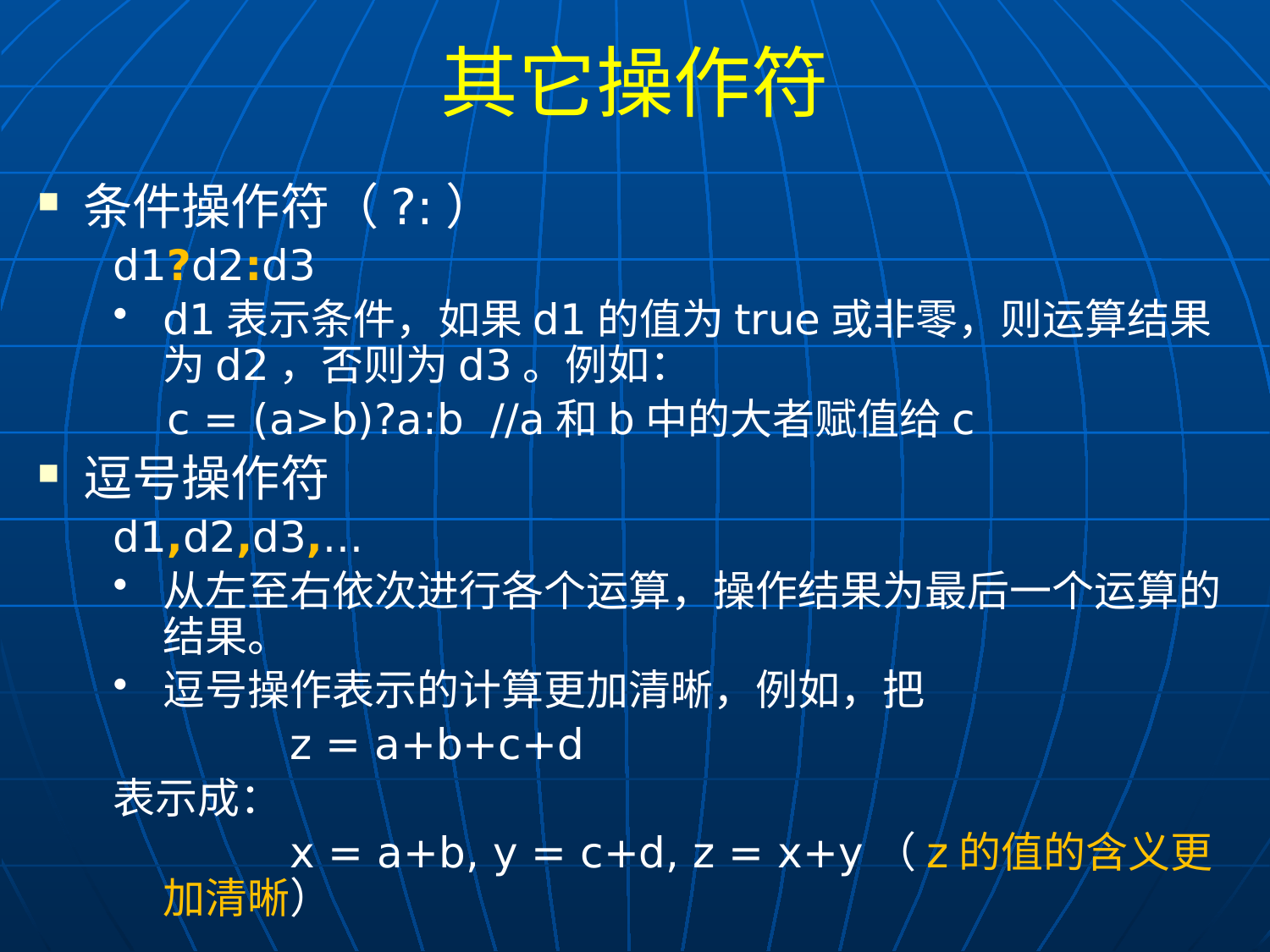

# 其它操作符
 条件操作符（?:）
d1?d2:d3
d1表示条件，如果d1的值为true或非零，则运算结果为d2，否则为d3。例如：
    c = (a>b)?a:b  //a和b中的大者赋值给c
 逗号操作符
d1,d2,d3,...
从左至右依次进行各个运算，操作结果为最后一个运算的结果。
逗号操作表示的计算更加清晰，例如，把
		z = a+b+c+d
表示成：
		x = a+b, y = c+d, z = x+y（z的值的含义更加清晰）